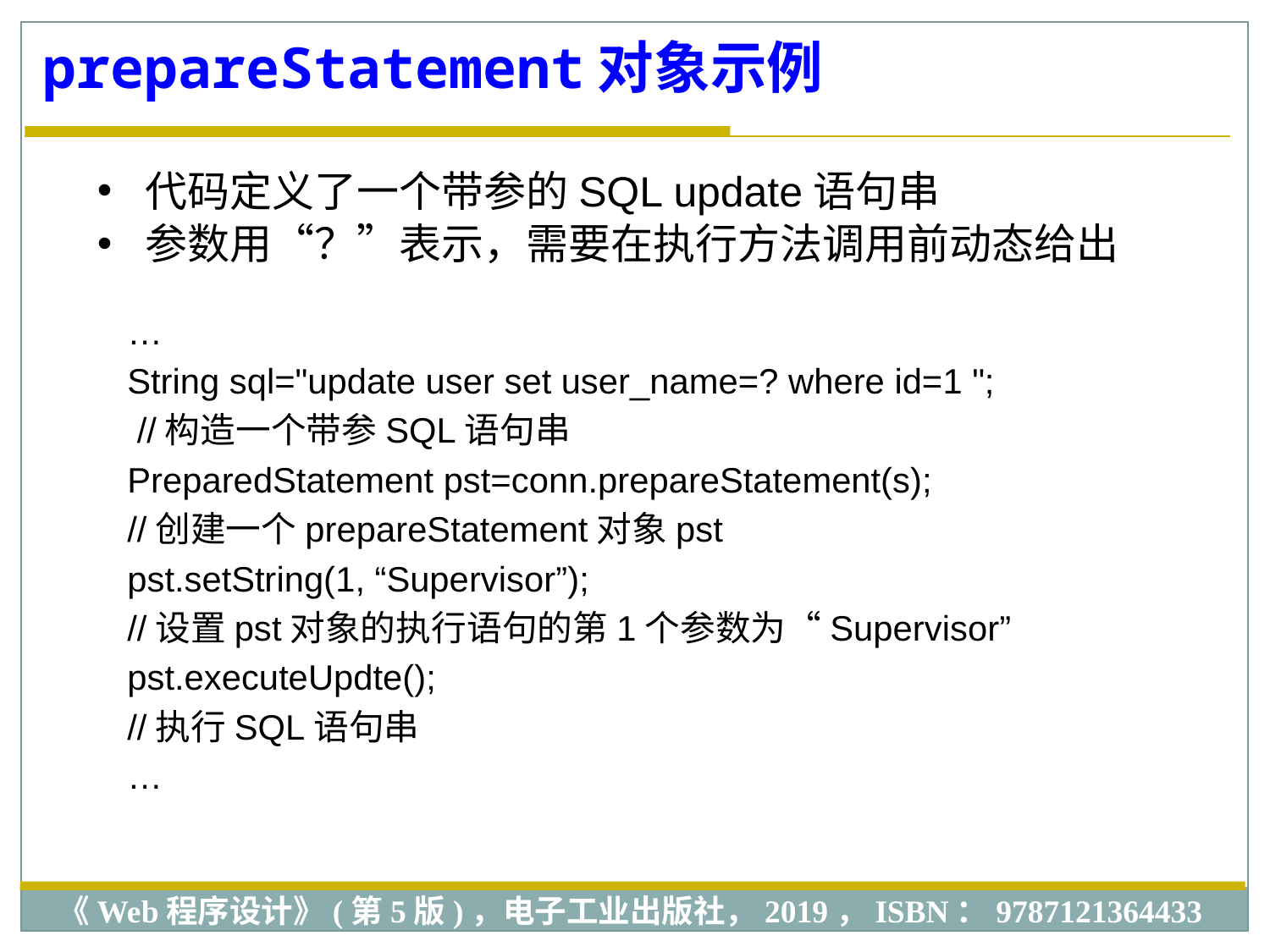

prepareStatement对象示例
代码定义了一个带参的SQL update语句串
参数用“？”表示，需要在执行方法调用前动态给出
…
String sql="update user set user_name=? where id=1 ";
 //构造一个带参SQL语句串
PreparedStatement pst=conn.prepareStatement(s);
//创建一个prepareStatement对象pst
pst.setString(1, “Supervisor”);
//设置pst对象的执行语句的第1个参数为“Supervisor”
pst.executeUpdte();
//执行SQL语句串
…